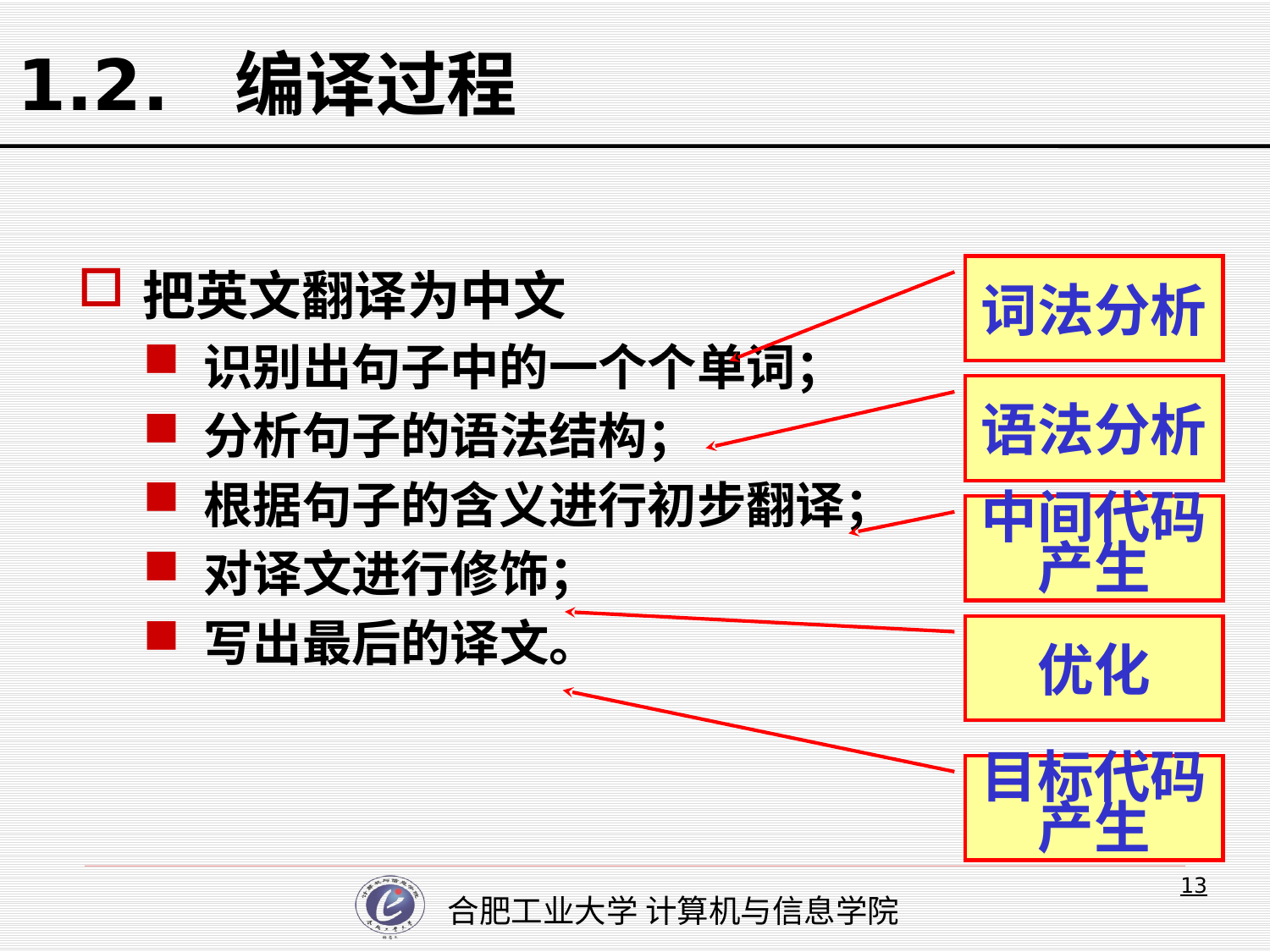

把英文翻译为中文
识别出句子中的一个个单词；
分析句子的语法结构；
根据句子的含义进行初步翻译；
对译文进行修饰；
写出最后的译文。

# 1.2.  编译过程

词法分析
语法分析
中间代码产生
优化
目标代码产生
13